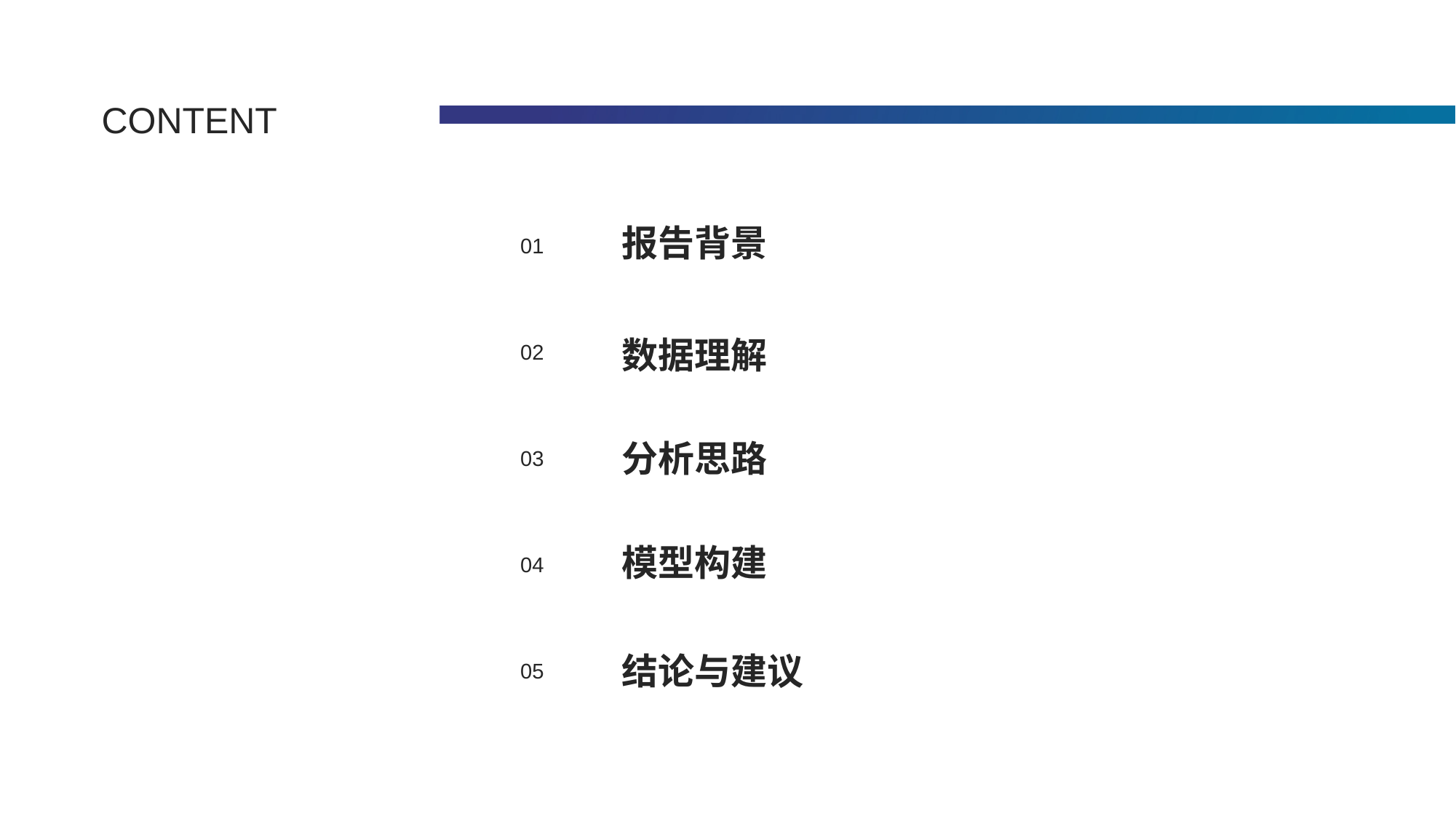

CONTENT
01
报告背景
02
数据理解
03
分析思路
04
模型构建
05
结论与建议